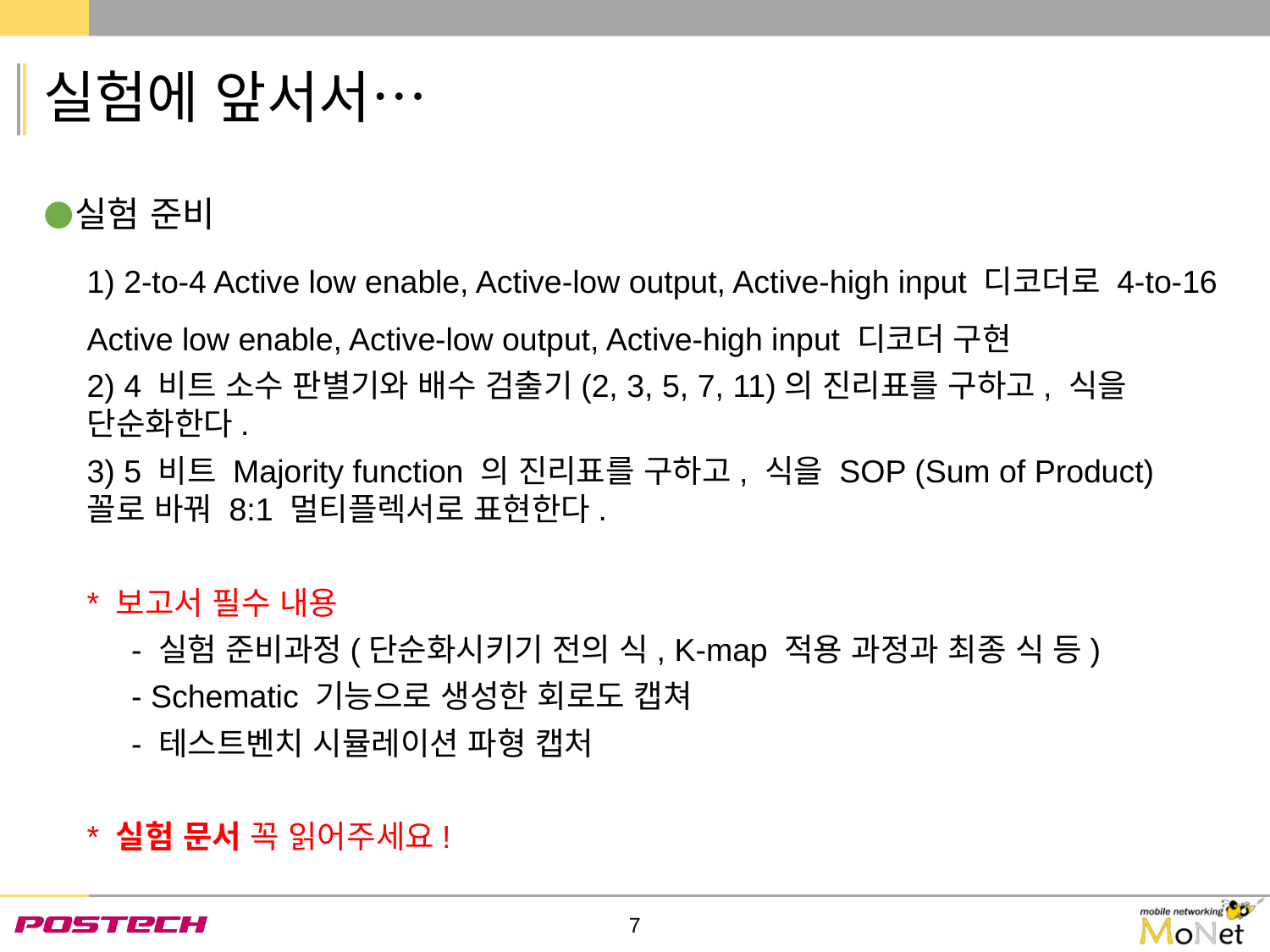

# 실험에 앞서서…
실험 준비
1) 2-to-4 Active low enable, Active-low output, Active-high input 디코더로 4-to-16 Active low enable, Active-low output, Active-high input 디코더 구현
2) 4 비트 소수 판별기와 배수 검출기(2, 3, 5, 7, 11)의 진리표를 구하고, 식을 단순화한다.
3) 5 비트 Majority function 의 진리표를 구하고, 식을 SOP (Sum of Product) 꼴로 바꿔 8:1 멀티플렉서로 표현한다.

* 보고서 필수 내용
     - 실험 준비과정(단순화시키기 전의 식, K-map 적용 과정과 최종 식 등)
     - Schematic 기능으로 생성한 회로도 캡쳐
     - 테스트벤치 시뮬레이션 파형 캡처

* 실험 문서 꼭 읽어주세요!